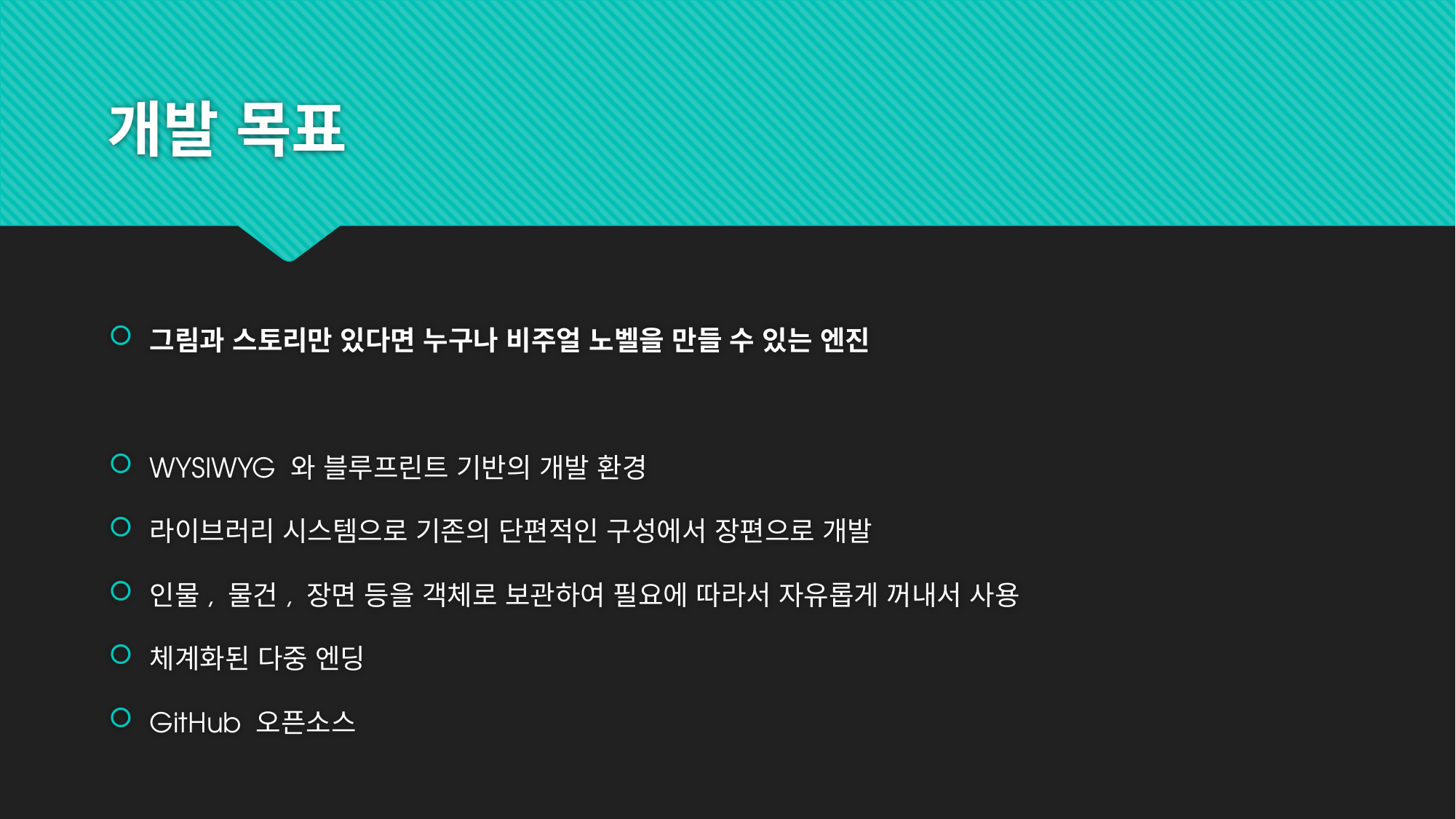

# 개발 목표
그림과 스토리만 있다면 누구나 비주얼 노벨을 만들 수 있는 엔진

WYSIWYG 와 블루프린트 기반의 개발 환경
라이브러리 시스템으로 기존의 단편적인 구성에서 장편으로 개발
인물, 물건, 장면 등을 객체로 보관하여 필요에 따라서 자유롭게 꺼내서 사용
체계화된 다중 엔딩
GitHub 오픈소스